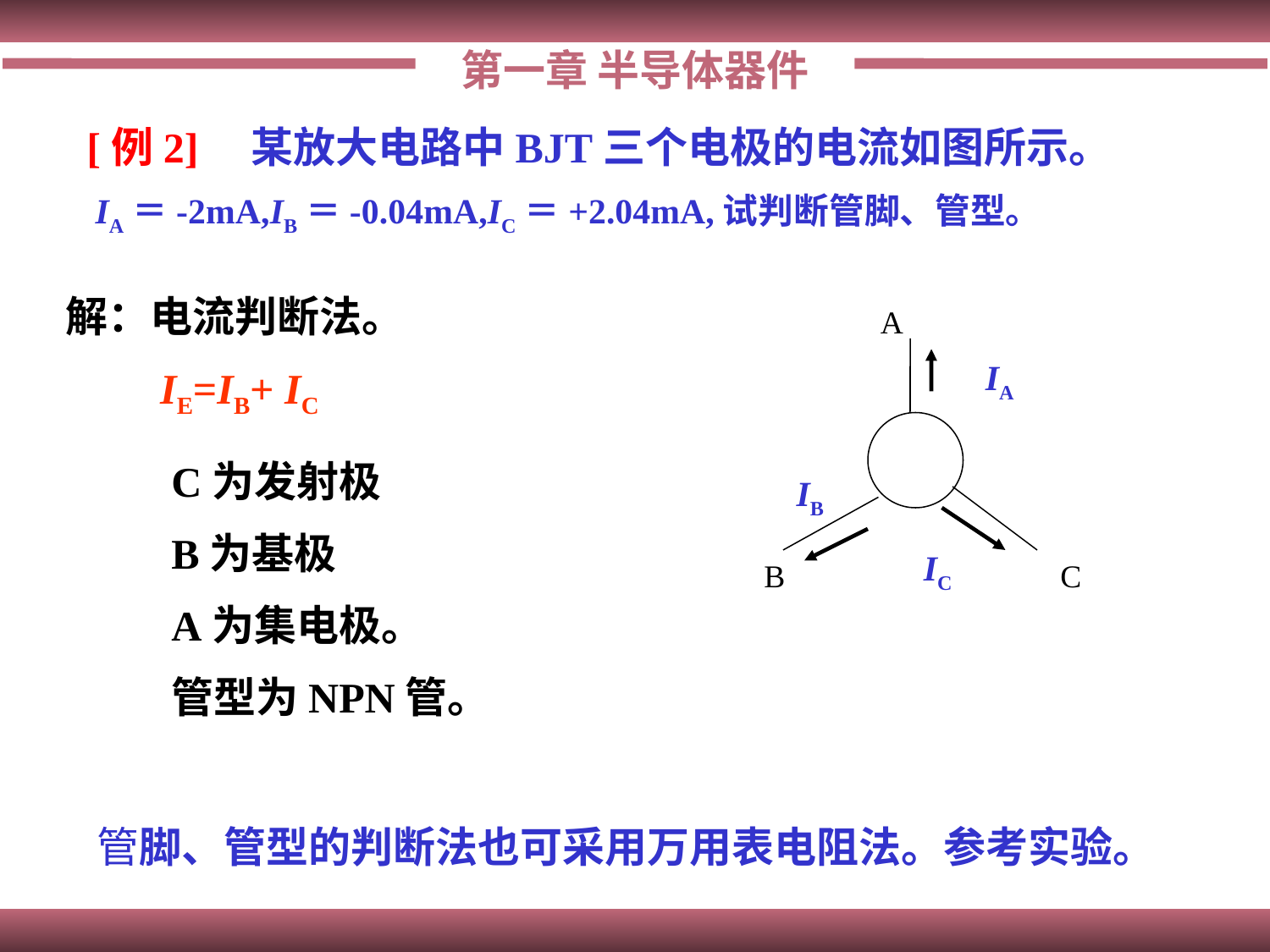

第一章 半导体器件

[例2]　某放大电路中BJT三个电极的电流如图所示。
 IA＝-2mA,IB＝-0.04mA,IC＝+2.04mA,试判断管脚、管型。
解：电流判断法。
　　IE=IB+ IC
A

 IA

C为发射极
B为基极
A为集电极。
管型为NPN管。
IB

IC
B
C
管脚、管型的判断法也可采用万用表电阻法。参考实验。